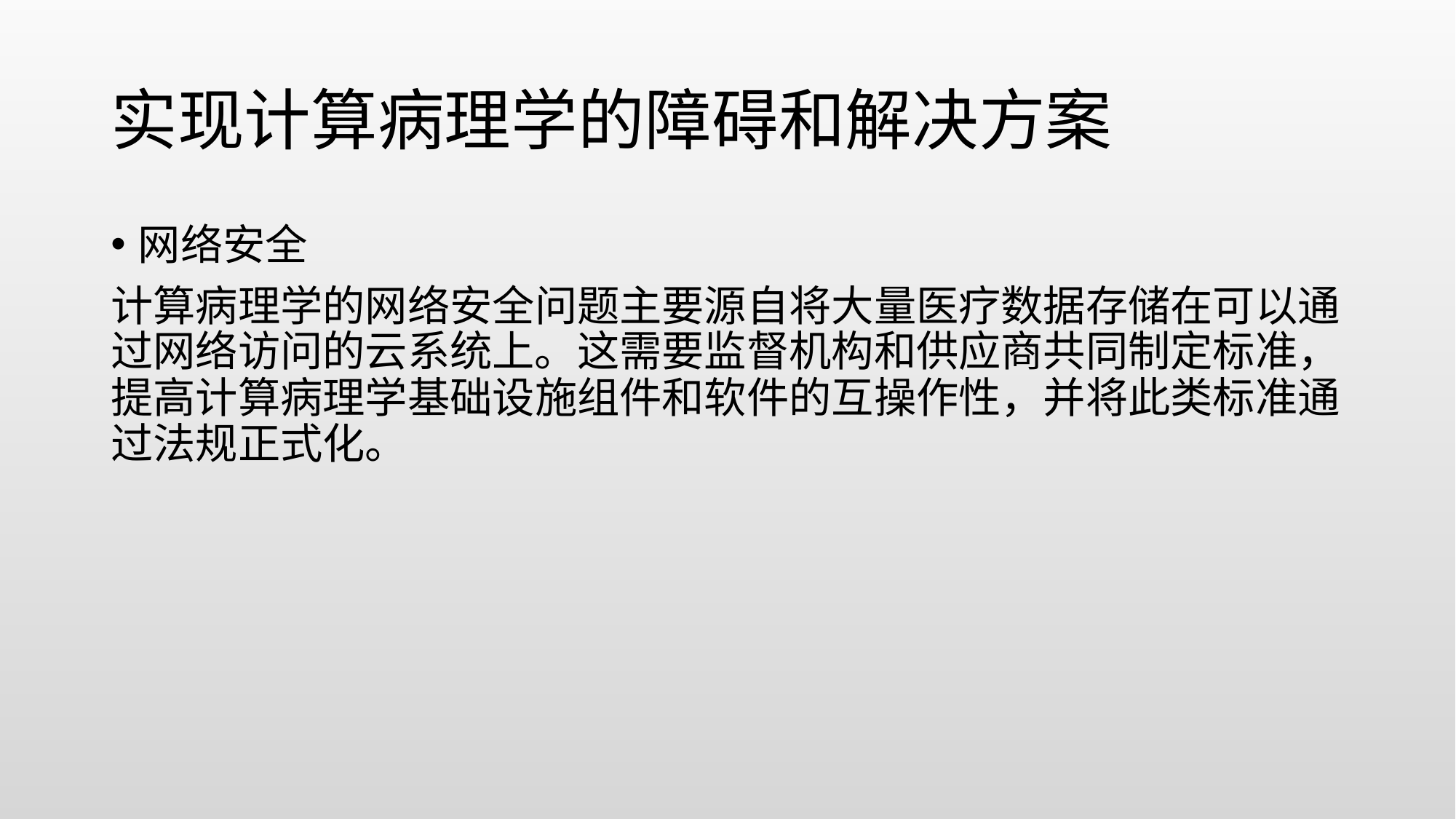

# 实现计算病理学的障碍和解决方案
网络安全
计算病理学的网络安全问题主要源自将大量医疗数据存储在可以通过网络访问的云系统上。这需要监督机构和供应商共同制定标准，提高计算病理学基础设施组件和软件的互操作性，并将此类标准通过法规正式化。